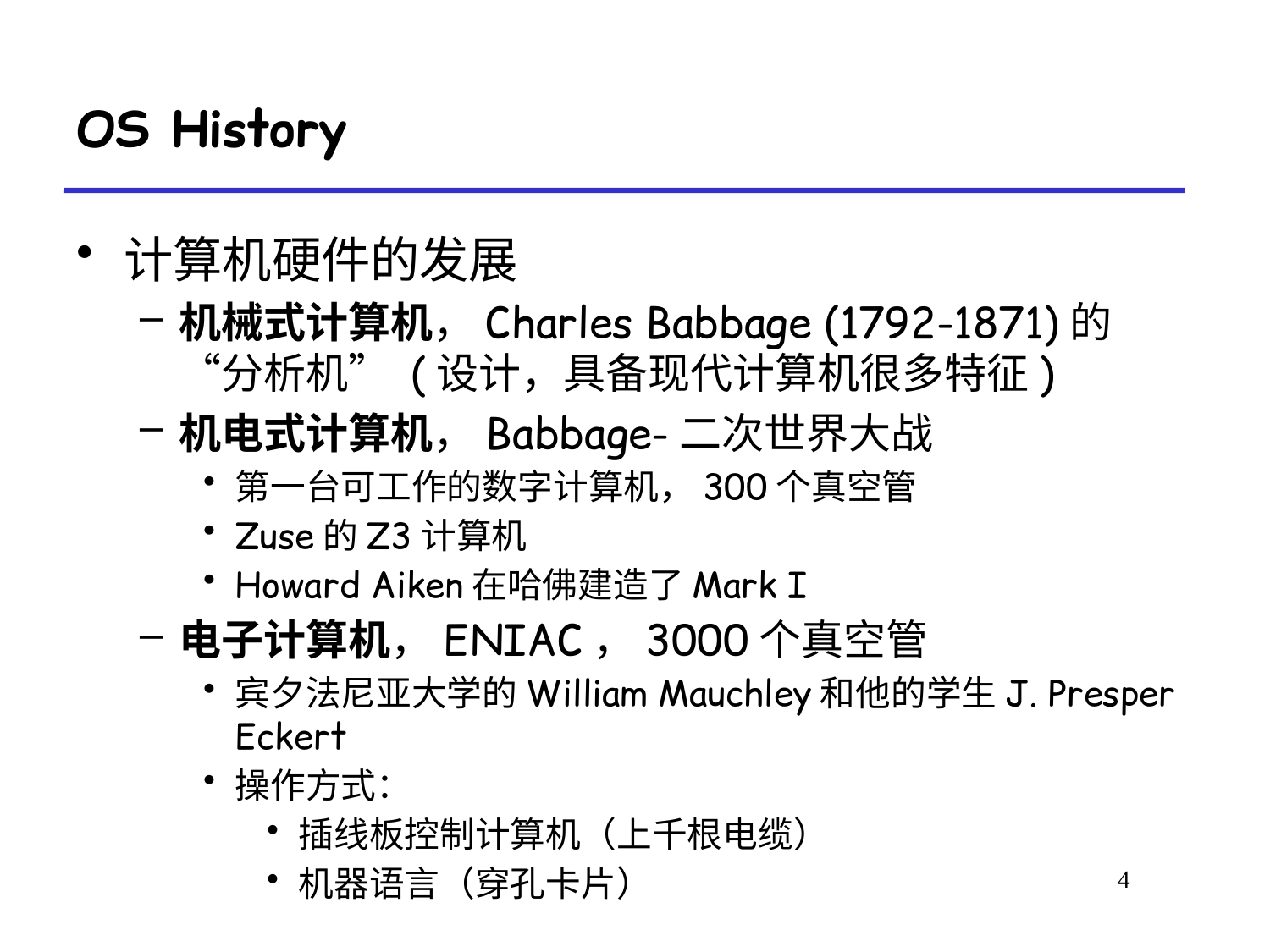

# OS History
计算机硬件的发展
机械式计算机，Charles Babbage (1792-1871)的 “分析机” (设计，具备现代计算机很多特征)
机电式计算机，Babbage-二次世界大战
第一台可工作的数字计算机，300个真空管
Zuse的Z3计算机
Howard Aiken在哈佛建造了Mark I
电子计算机，ENIAC，3000个真空管
宾夕法尼亚大学的William Mauchley和他的学生J. Presper Eckert
操作方式：
插线板控制计算机（上千根电缆）
机器语言（穿孔卡片）

4